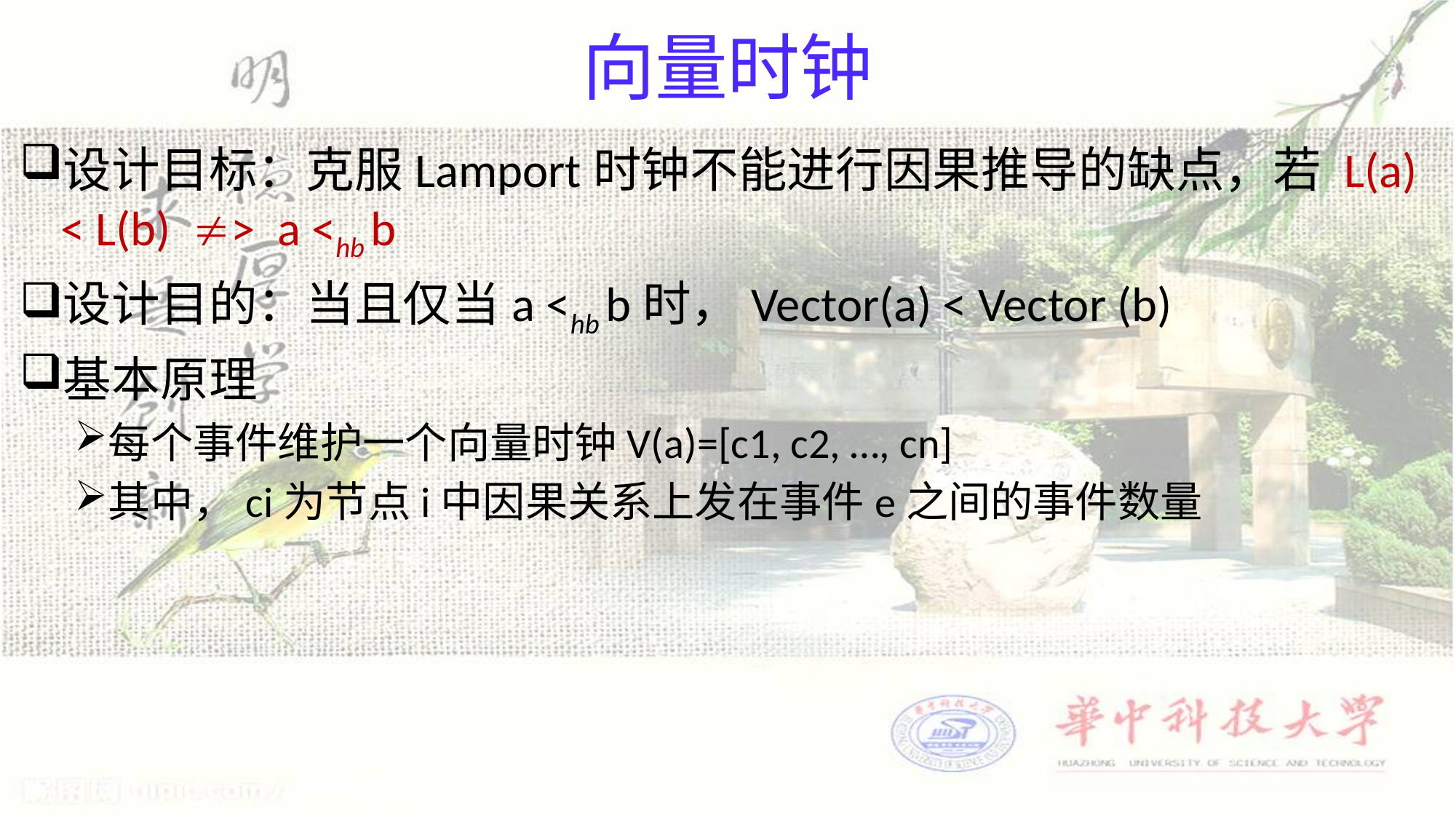

# 向量时钟
设计目标：克服Lamport时钟不能进行因果推导的缺点，若 L(a) < L(b)  ≠>  a <hb b
设计目的：当且仅当a <hb b时，Vector(a) < Vector (b)
基本原理
每个事件维护一个向量时钟V(a)=[c1, c2, …, cn]
其中，ci为节点i中因果关系上发在事件e之间的事件数量